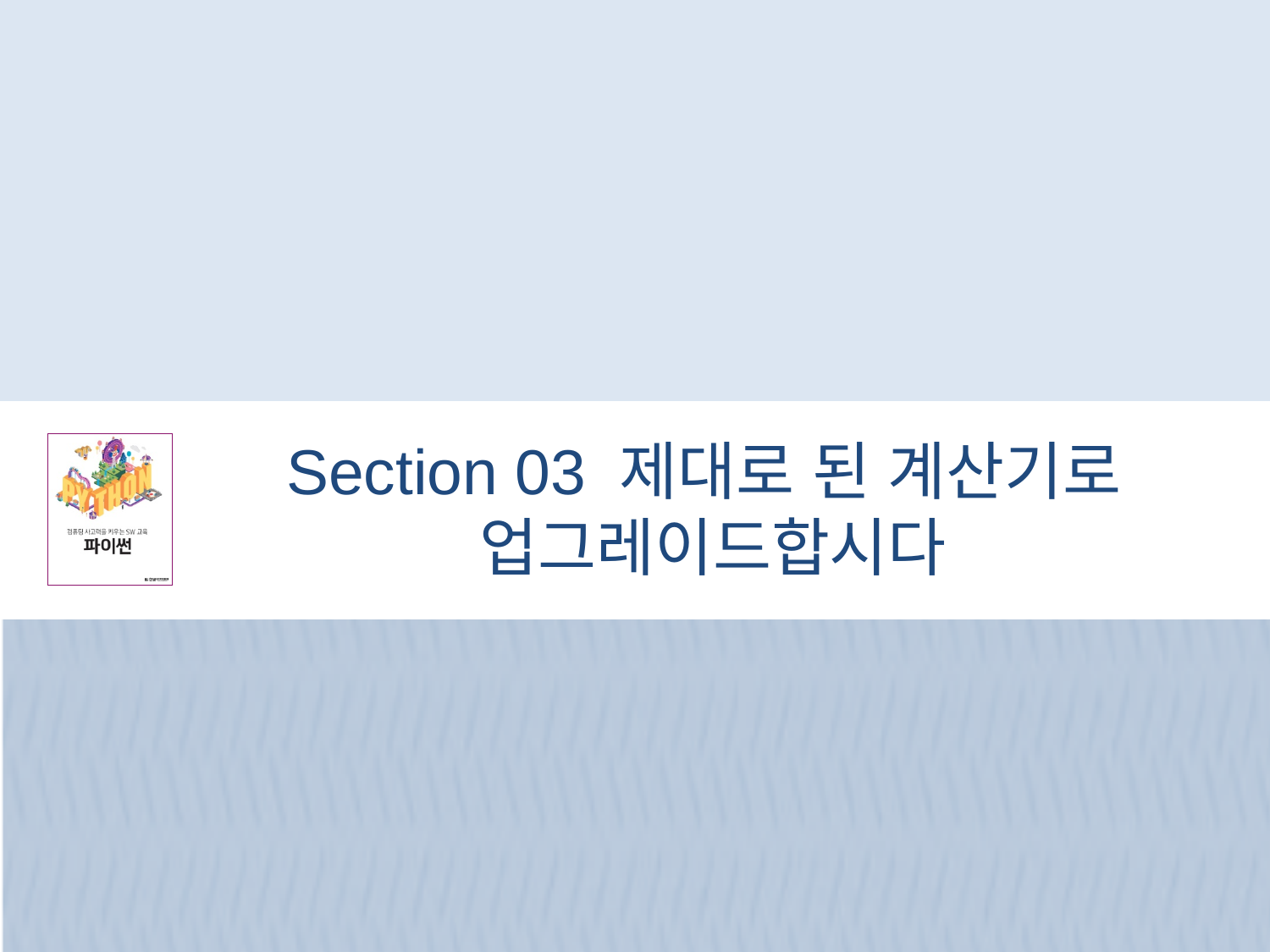

# Section 03 제대로 된 계산기로 업그레이드합시다